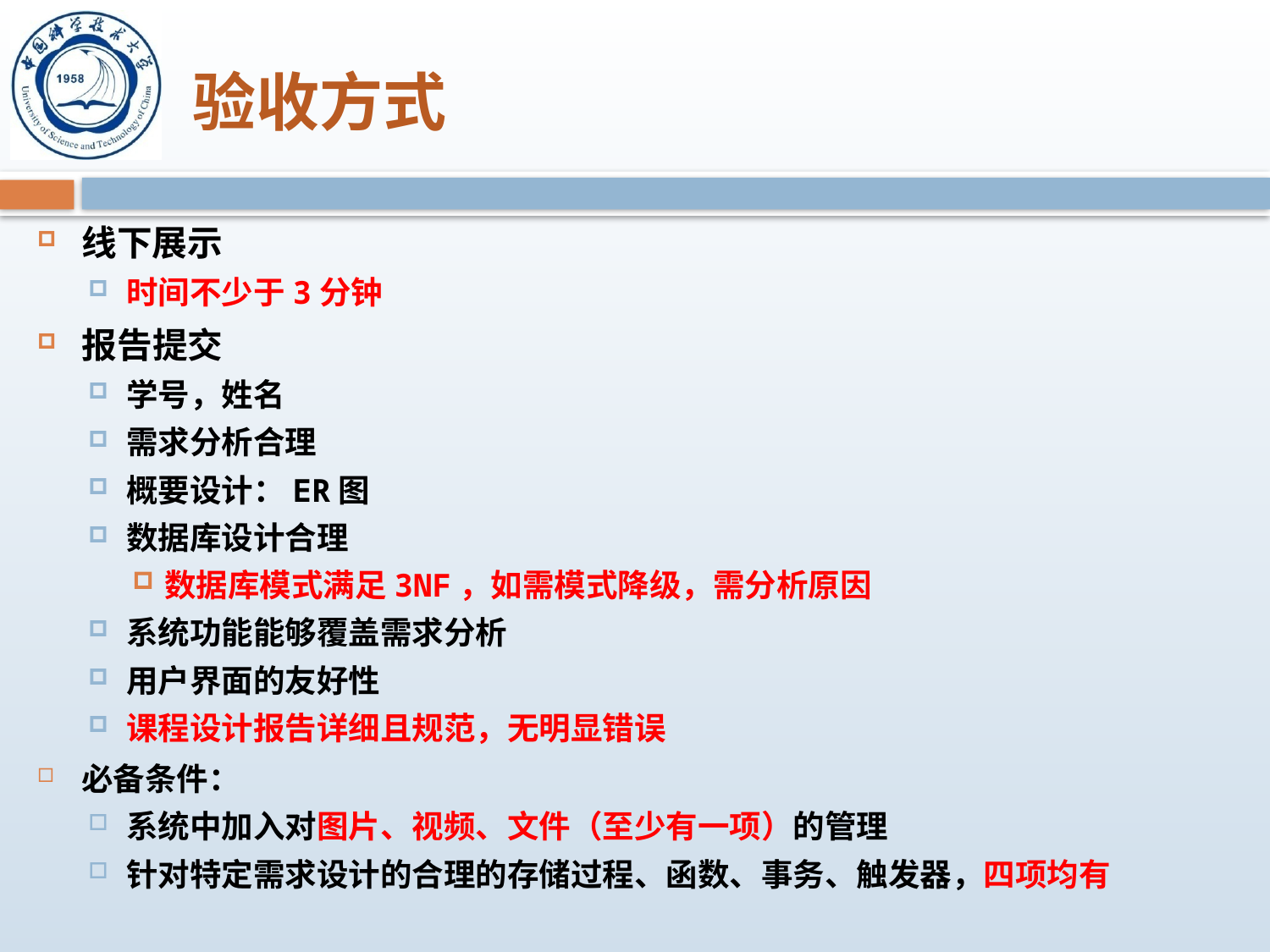

# 验收方式
线下展示
时间不少于3分钟
报告提交
学号，姓名
需求分析合理
概要设计：ER图
数据库设计合理
数据库模式满足3NF，如需模式降级，需分析原因
系统功能能够覆盖需求分析
用户界面的友好性
课程设计报告详细且规范，无明显错误
必备条件：
系统中加入对图片、视频、文件（至少有一项）的管理
针对特定需求设计的合理的存储过程、函数、事务、触发器，四项均有